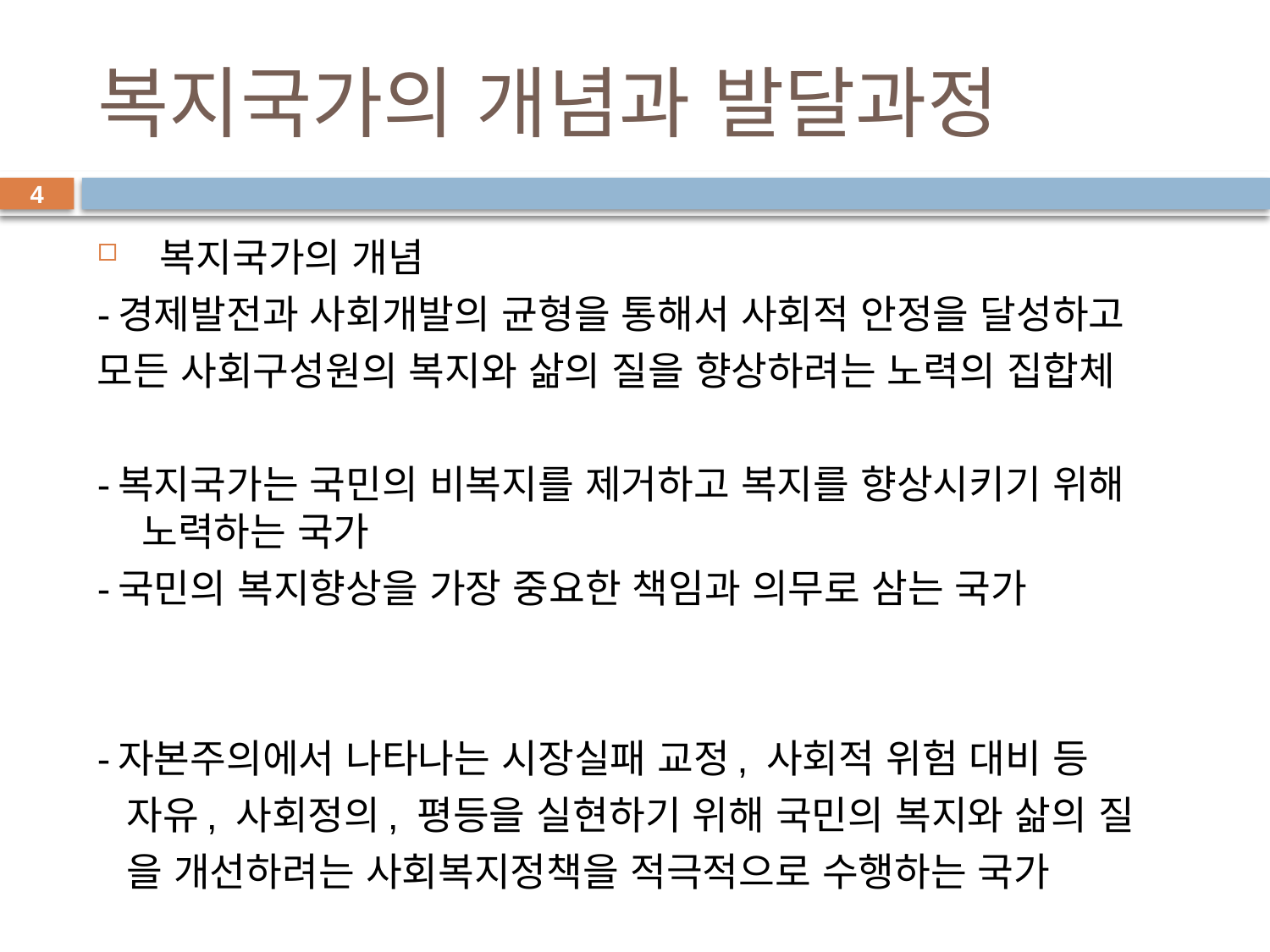

# 복지국가의 개념과 발달과정
4
 복지국가의 개념
-경제발전과 사회개발의 균형을 통해서 사회적 안정을 달성하고
모든 사회구성원의 복지와 삶의 질을 향상하려는 노력의 집합체

-복지국가는 국민의 비복지를 제거하고 복지를 향상시키기 위해 노력하는 국가
-국민의 복지향상을 가장 중요한 책임과 의무로 삼는 국가

-자본주의에서 나타나는 시장실패 교정, 사회적 위험 대비 등
  자유, 사회정의, 평등을 실현하기 위해 국민의 복지와 삶의 질
  을 개선하려는 사회복지정책을 적극적으로 수행하는 국가